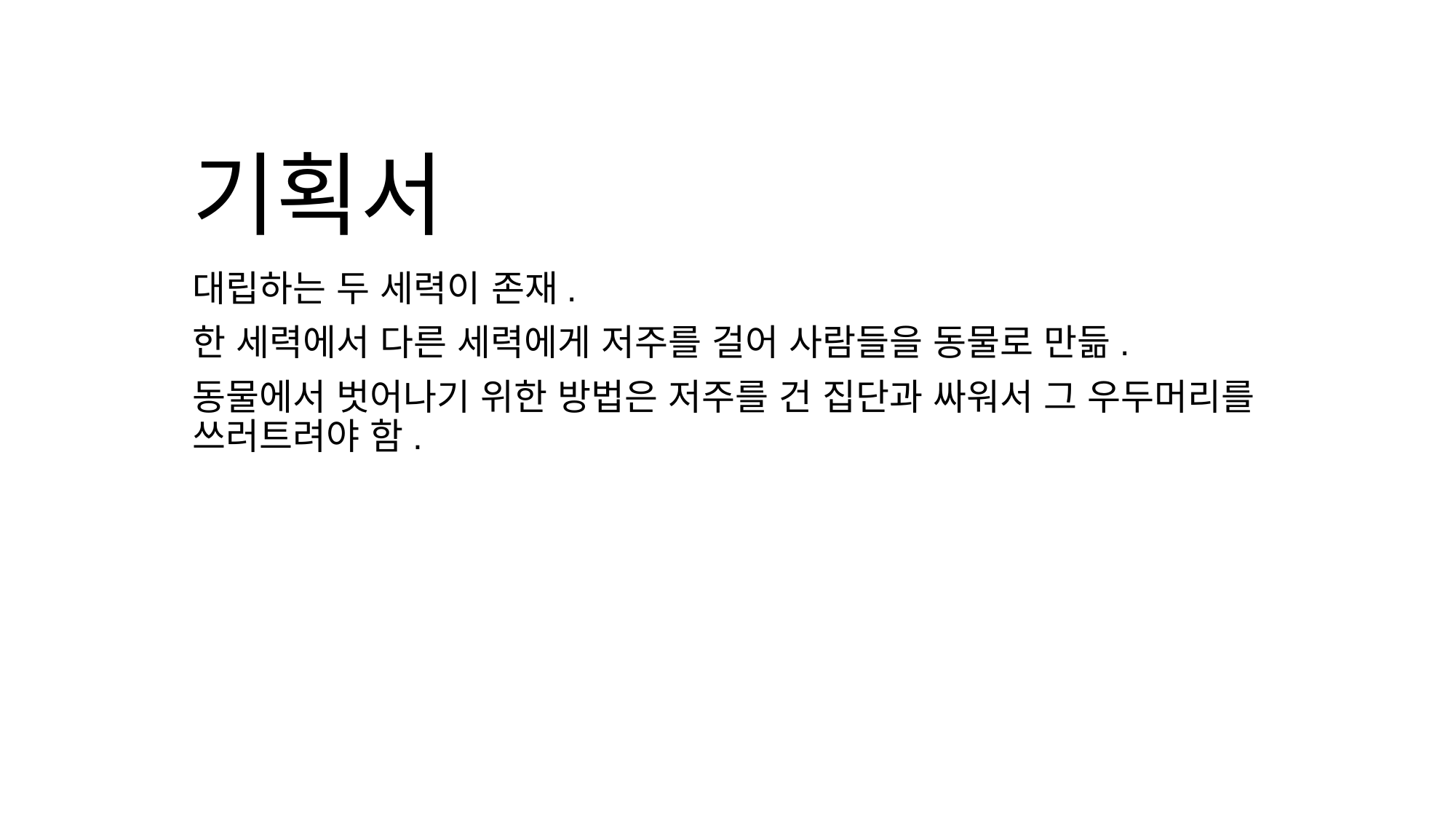

# 기획서
대립하는 두 세력이 존재.
한 세력에서 다른 세력에게 저주를 걸어 사람들을 동물로 만듦.
동물에서 벗어나기 위한 방법은 저주를 건 집단과 싸워서 그 우두머리를 쓰러트려야 함. ​